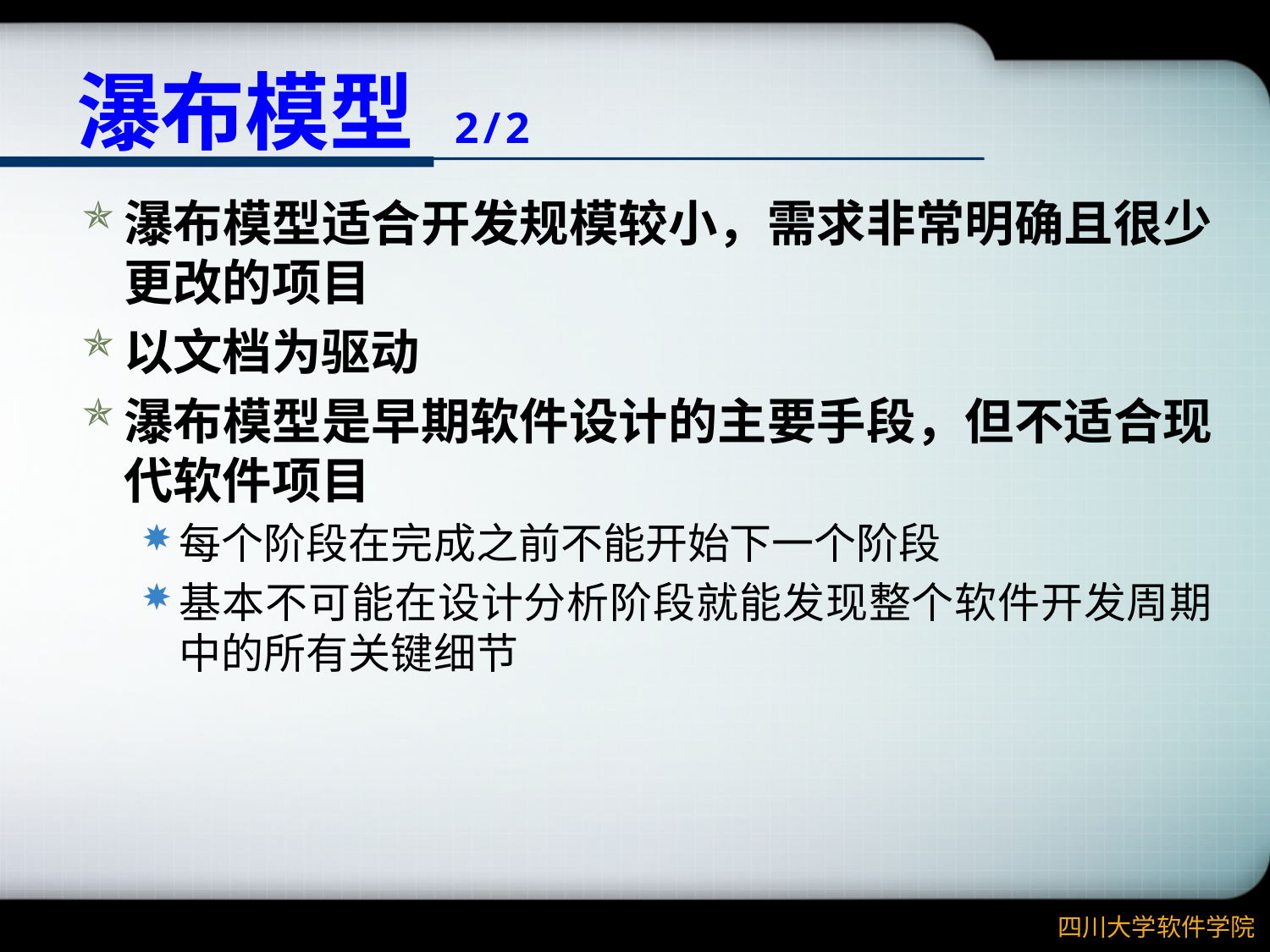

# 瀑布模型 2/2
瀑布模型适合开发规模较小，需求非常明确且很少更改的项目
以文档为驱动
瀑布模型是早期软件设计的主要手段，但不适合现代软件项目
每个阶段在完成之前不能开始下一个阶段
基本不可能在设计分析阶段就能发现整个软件开发周期中的所有关键细节